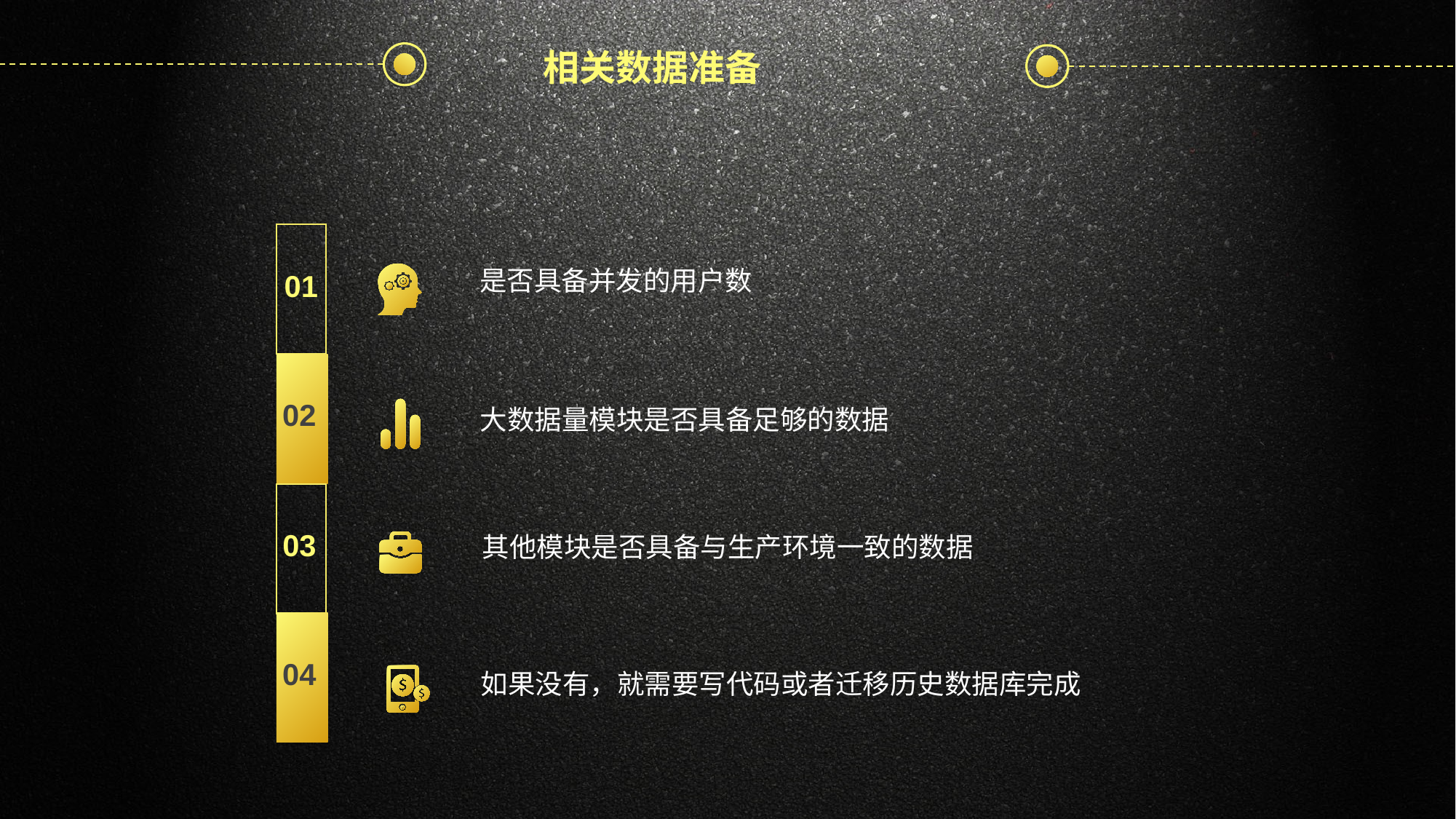

相关数据准备

01
是否具备并发的用户数

02
大数据量模块是否具备足够的数据

03
其他模块是否具备与生产环境一致的数据

04
如果没有，就需要写代码或者迁移历史数据库完成